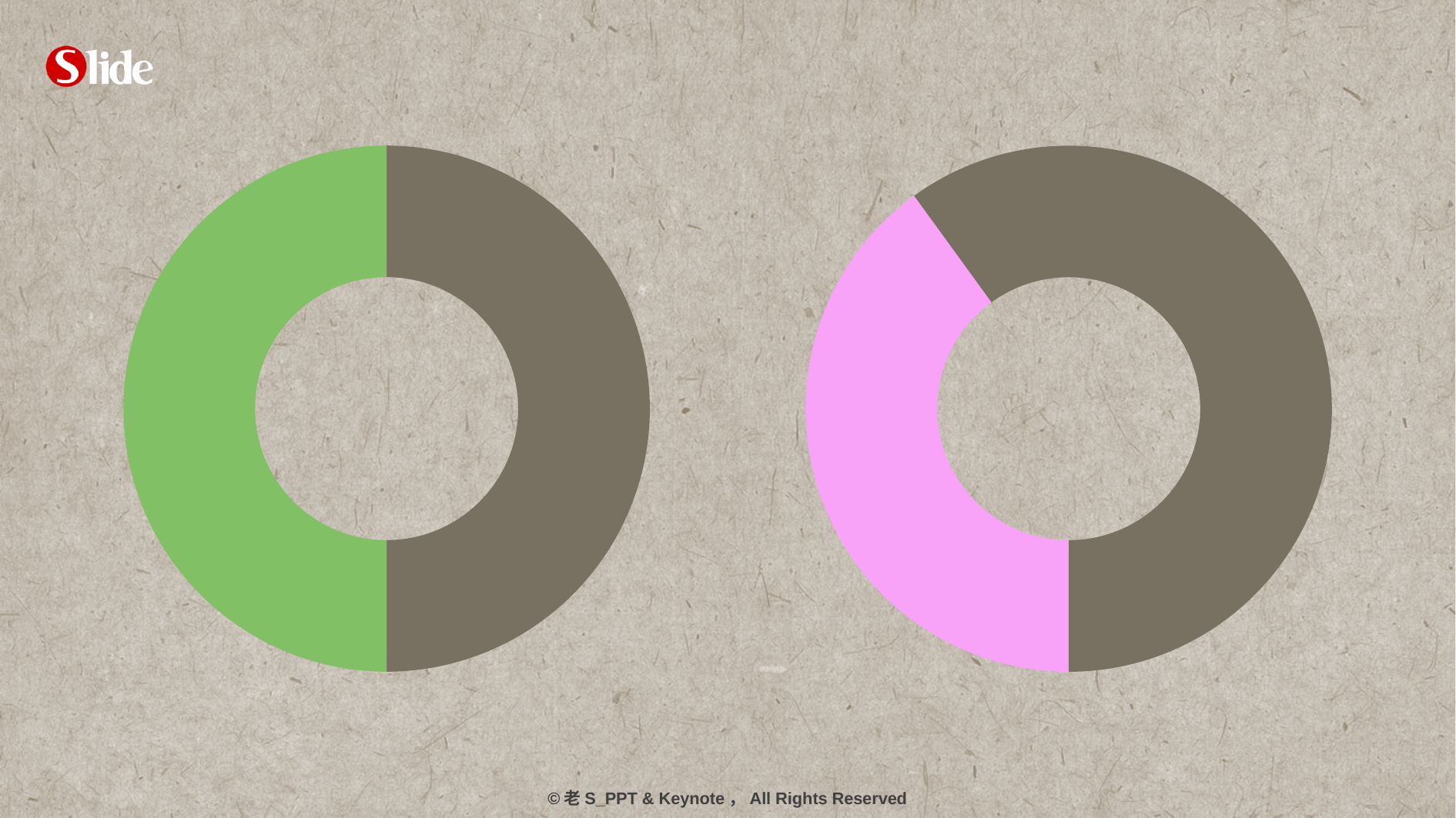

### Chart

| Category | 列1 |
|---|---|
| A | 1.0 |
| B | 1.0 |

### Chart

| Category | 列1 |
|---|---|
| A | 6.0 |
| B | 4.0 |